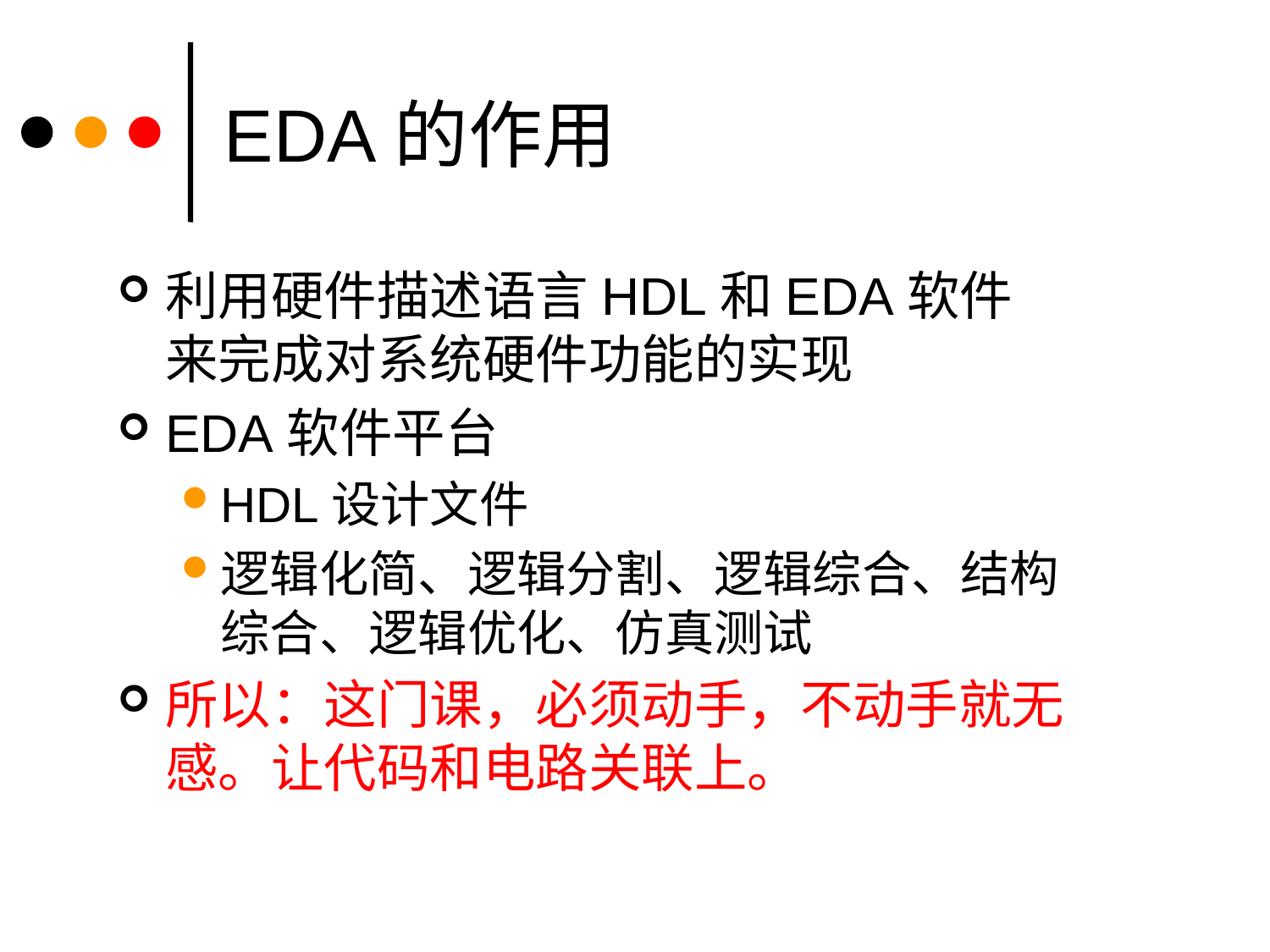

# EDA的作用
利用硬件描述语言HDL和EDA软件来完成对系统硬件功能的实现
EDA软件平台
HDL设计文件
逻辑化简、逻辑分割、逻辑综合、结构综合、逻辑优化、仿真测试
所以：这门课，必须动手，不动手就无感。让代码和电路关联上。